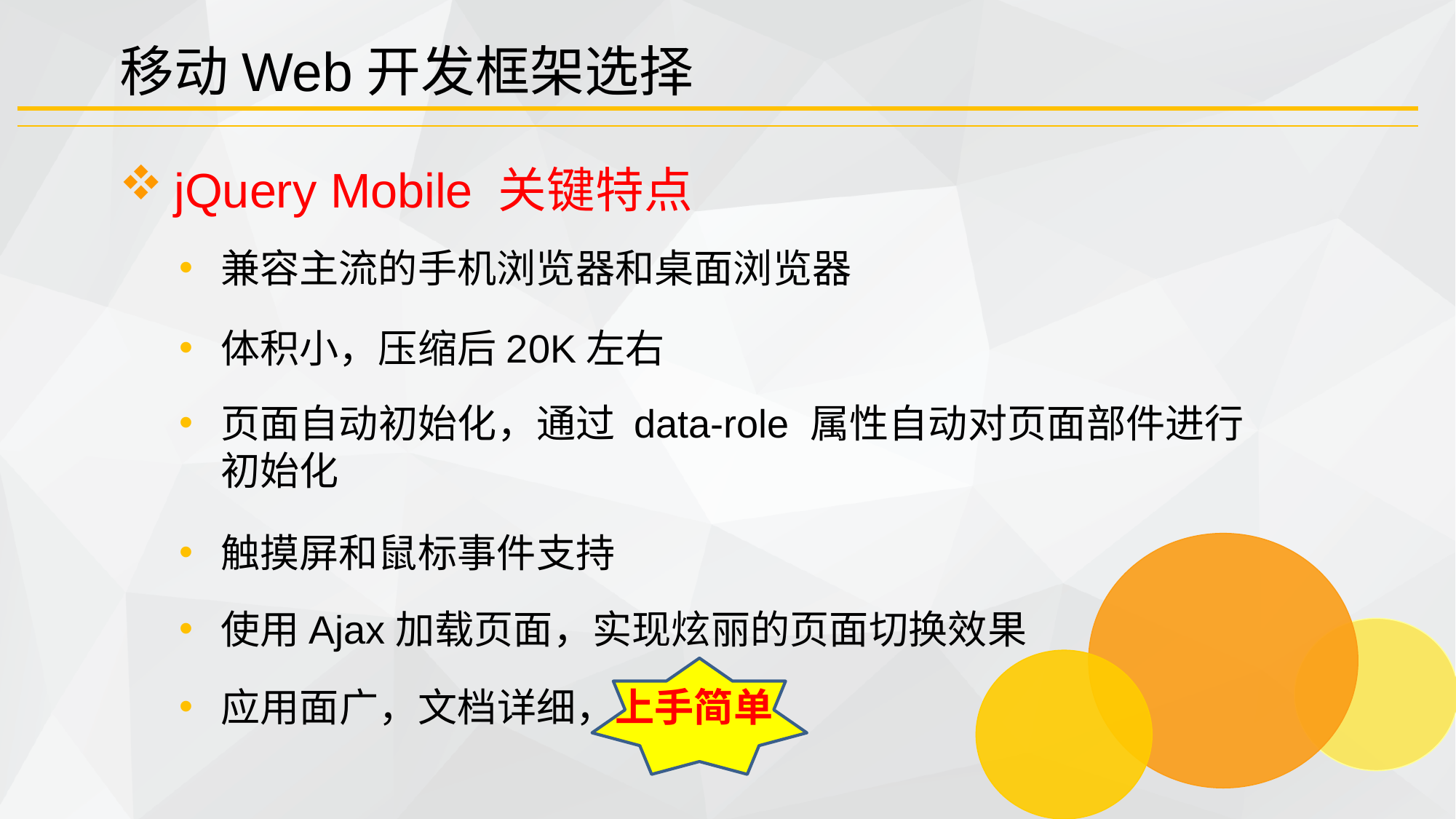

# 移动Web开发框架选择
jQuery Mobile 关键特点
兼容主流的手机浏览器和桌面浏览器
体积小，压缩后20K左右
页面自动初始化，通过 data-role 属性自动对页面部件进行初始化
触摸屏和鼠标事件支持
使用Ajax加载页面，实现炫丽的页面切换效果

应用面广，文档详细，上手简单